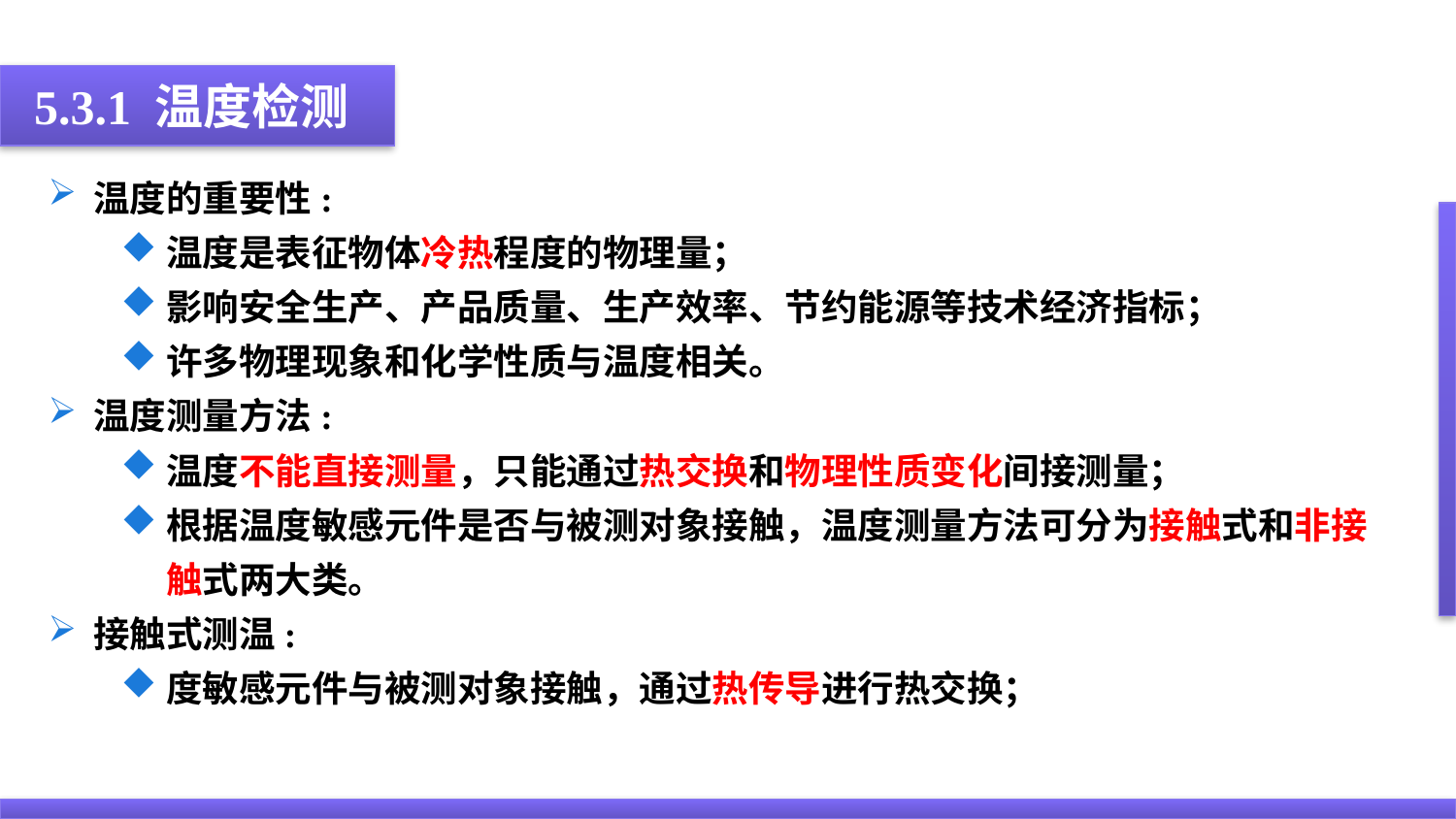

5.3.1 温度检测
温度的重要性:
温度是表征物体冷热程度的物理量；
影响安全生产、产品质量、生产效率、节约能源等技术经济指标；
许多物理现象和化学性质与温度相关。
温度测量方法:
温度不能直接测量，只能通过热交换和物理性质变化间接测量；
根据温度敏感元件是否与被测对象接触，温度测量方法可分为接触式和非接触式两大类。
接触式测温:
度敏感元件与被测对象接触，通过热传导进行热交换；